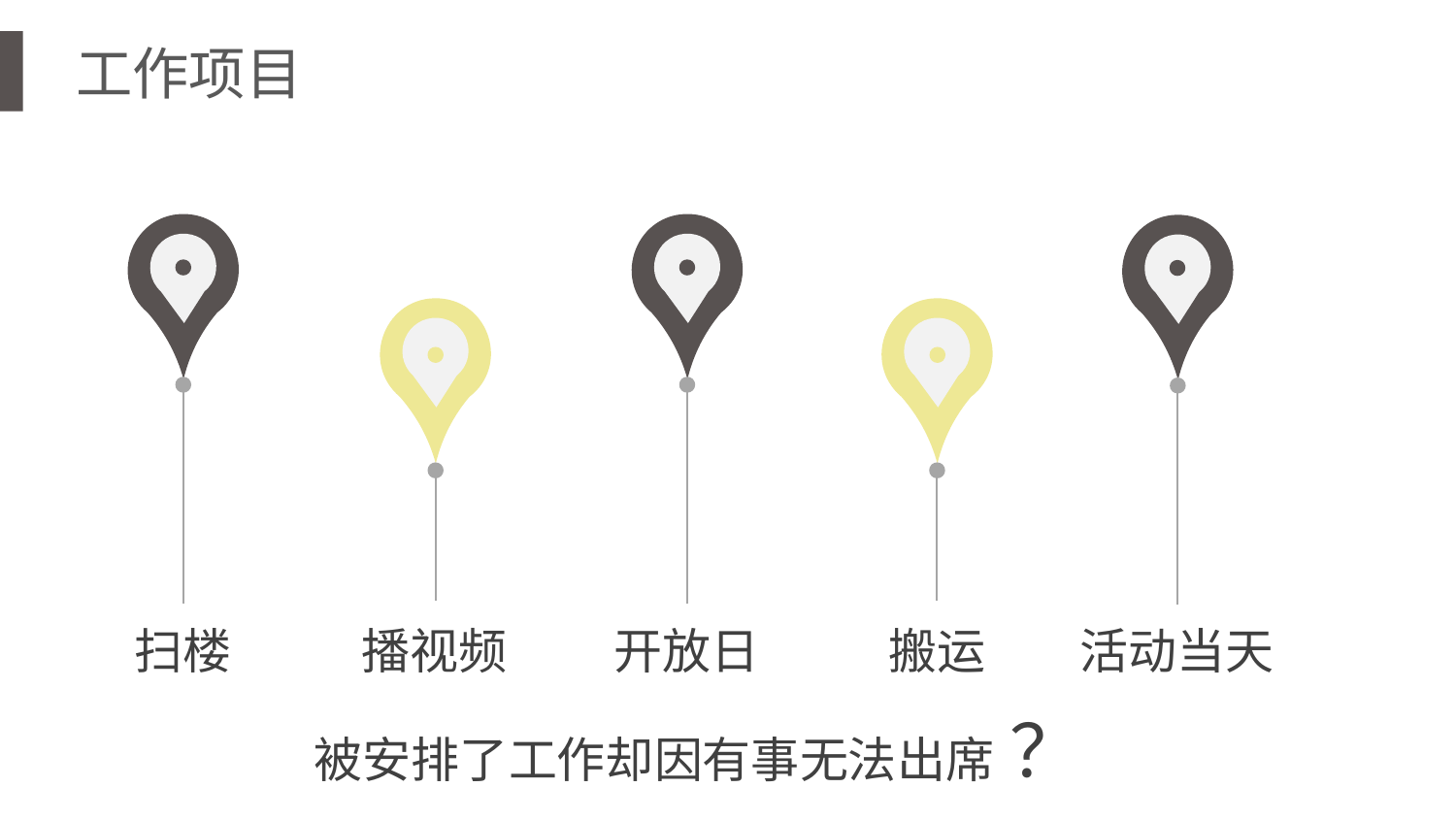

工作项目

扫楼

开放日

活动当天

播视频

搬运
？
被安排了工作却因有事无法出席